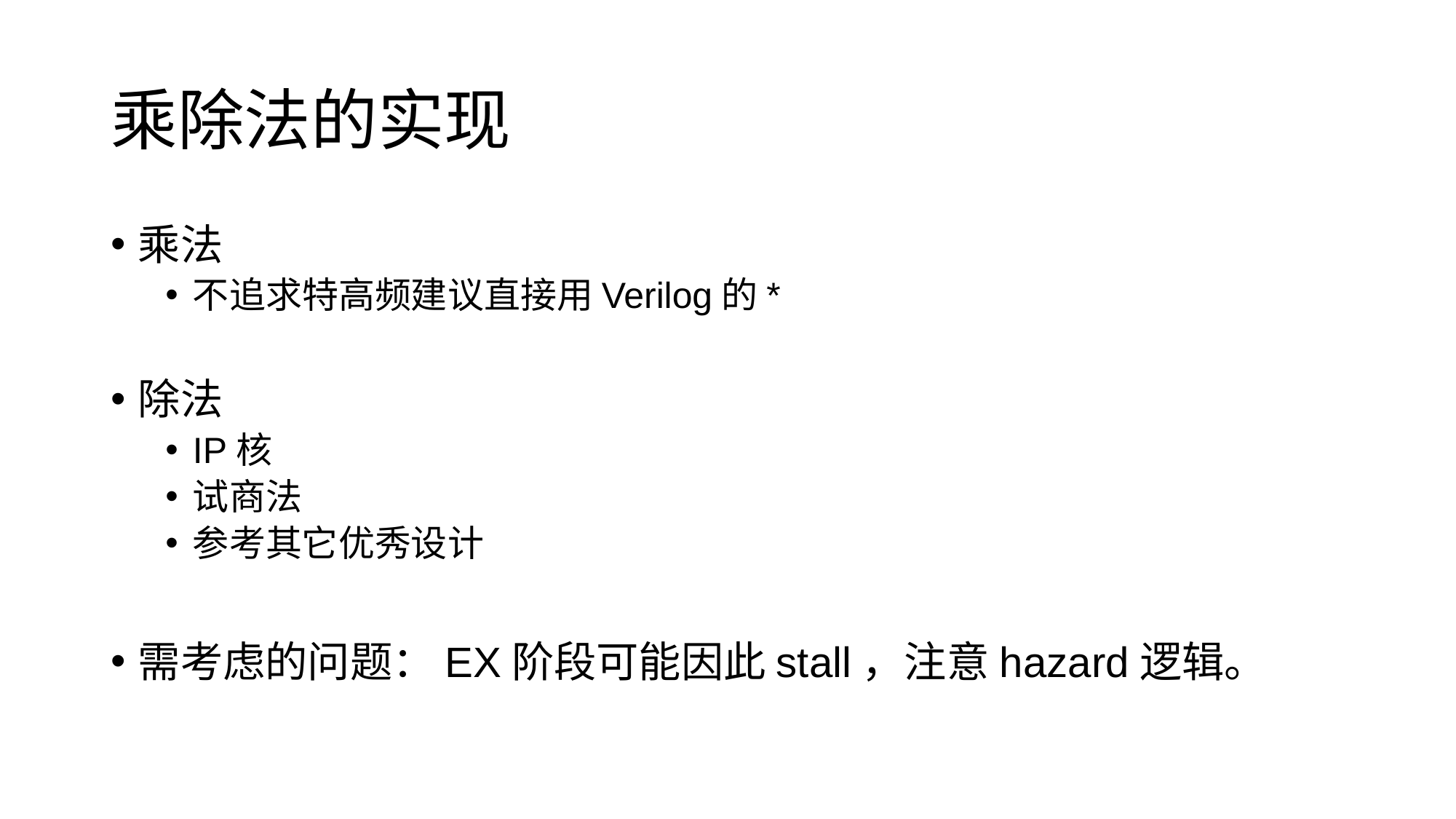

# 乘除法的实现
乘法
不追求特高频建议直接用Verilog的*

除法
IP核
试商法
参考其它优秀设计

需考虑的问题：EX阶段可能因此stall，注意hazard逻辑。